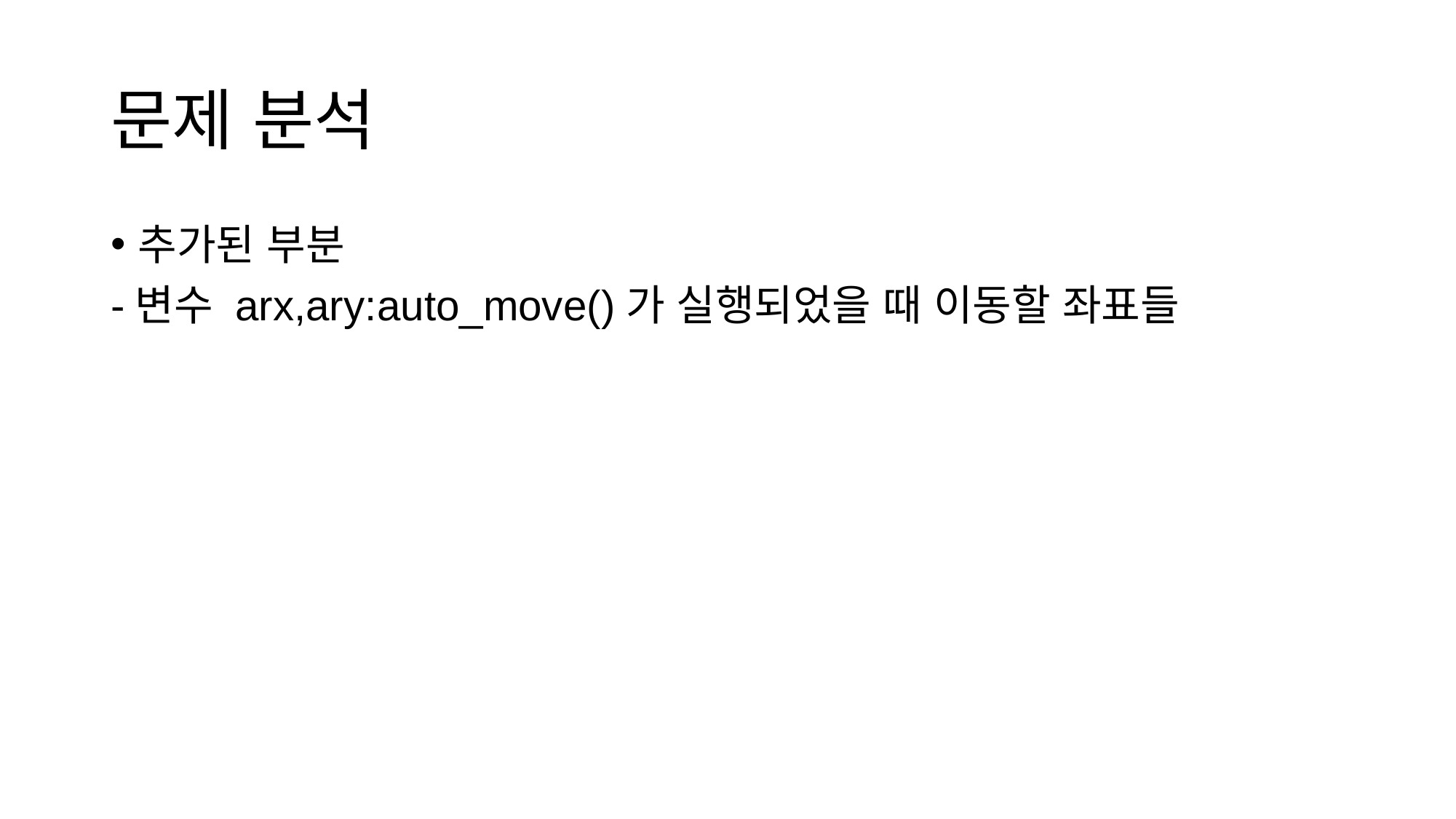

# 문제 분석
추가된 부분
-변수 arx,ary:auto_move()가 실행되었을 때 이동할 좌표들